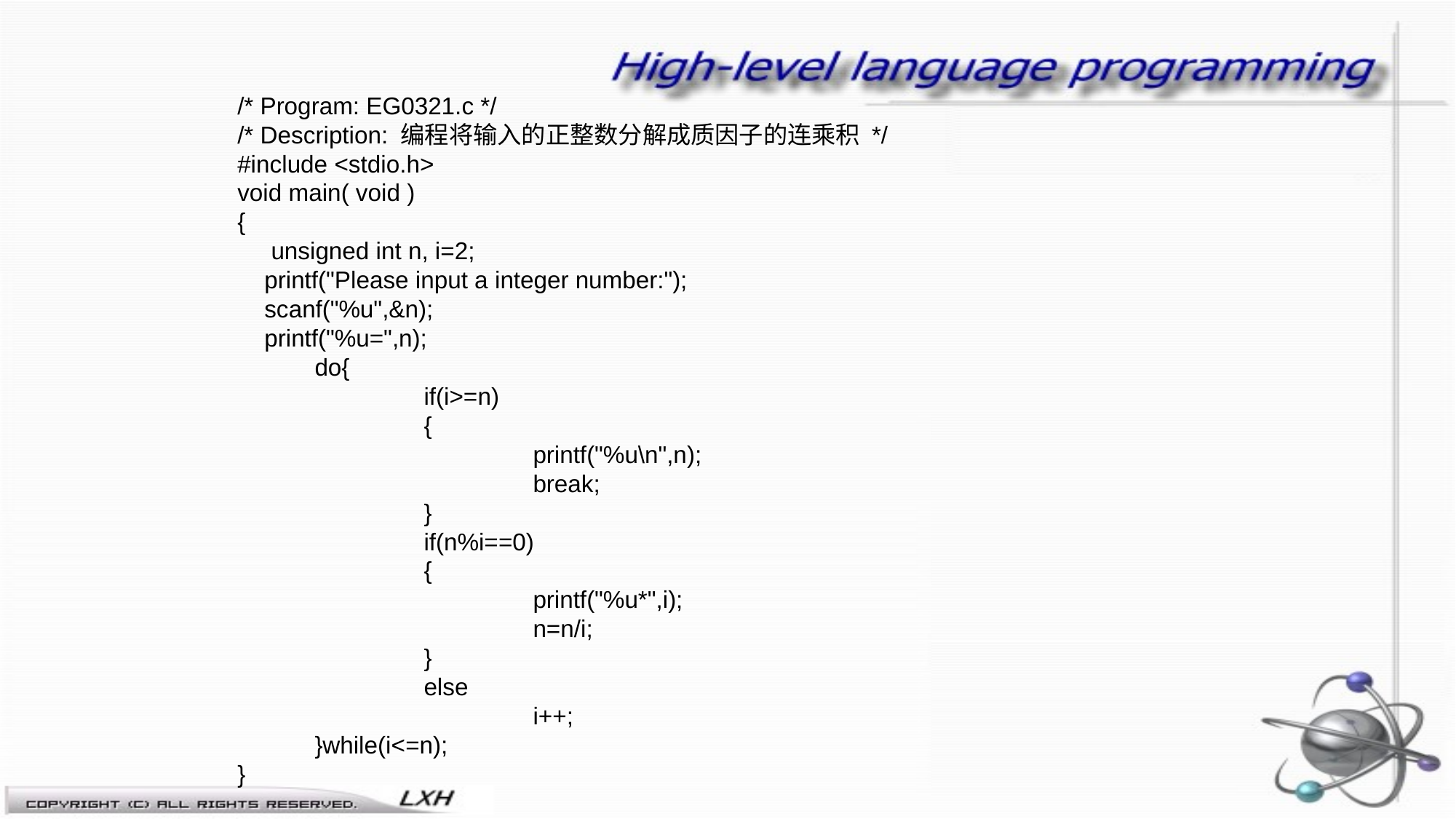

/* Program: EG0321.c */
/* Description: 编程将输入的正整数分解成质因子的连乘积 */
#include <stdio.h>
void main( void )
{
     unsigned int n, i=2;
    printf("Please input a integer number:");
    scanf("%u",&n);
    printf("%u=",n);
	do{
		if(i>=n)
		{
			printf("%u\n",n);
			break;
		}
		if(n%i==0)
		{
			printf("%u*",i);
			n=n/i;
		}
		else
			i++;
	}while(i<=n);
}